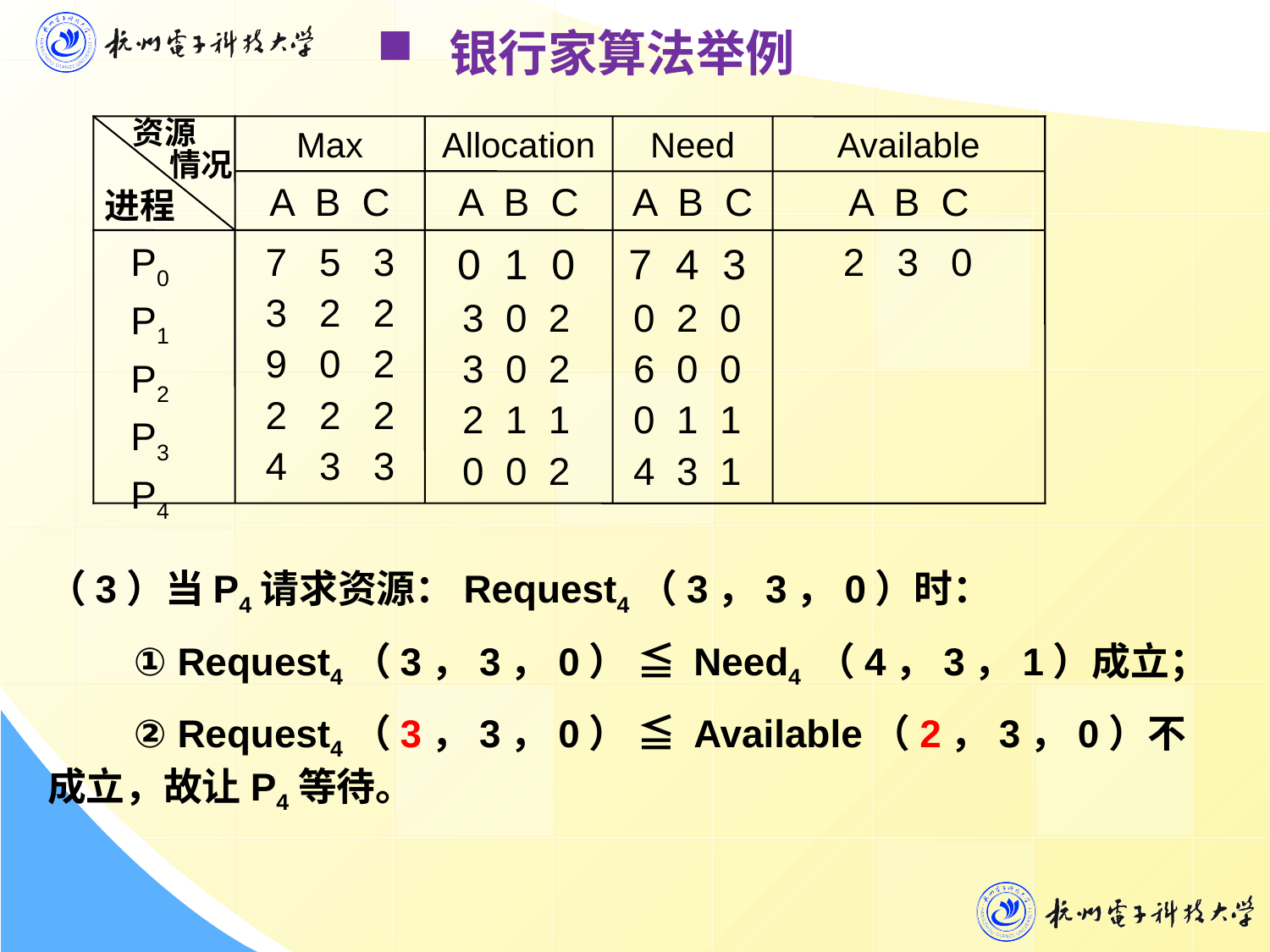

银行家算法举例
资源

Max

Allocation

Need

Available

A  B  C

A  B  C
A  B  C
A  B  C

情况
进程
P0
P1
P2
P3
P4
7   5   3
3   2   2
9   0   2
2   2   2
4   3   3
0  1  0
3  0  2
3  0  2
2  1  1
0  0  2
7  4  3
0  2  0
6  0  0
0  1  1
4  3  1
 2   3   0

（3）当P4请求资源：Request4（3，3，0）时：
        ① Request4（3，3，0） ≦ Need4 （4，3，1）成立；
        ② Request4（3，3，0） ≦ Available（2，3，0）不成立，故让P4等待。